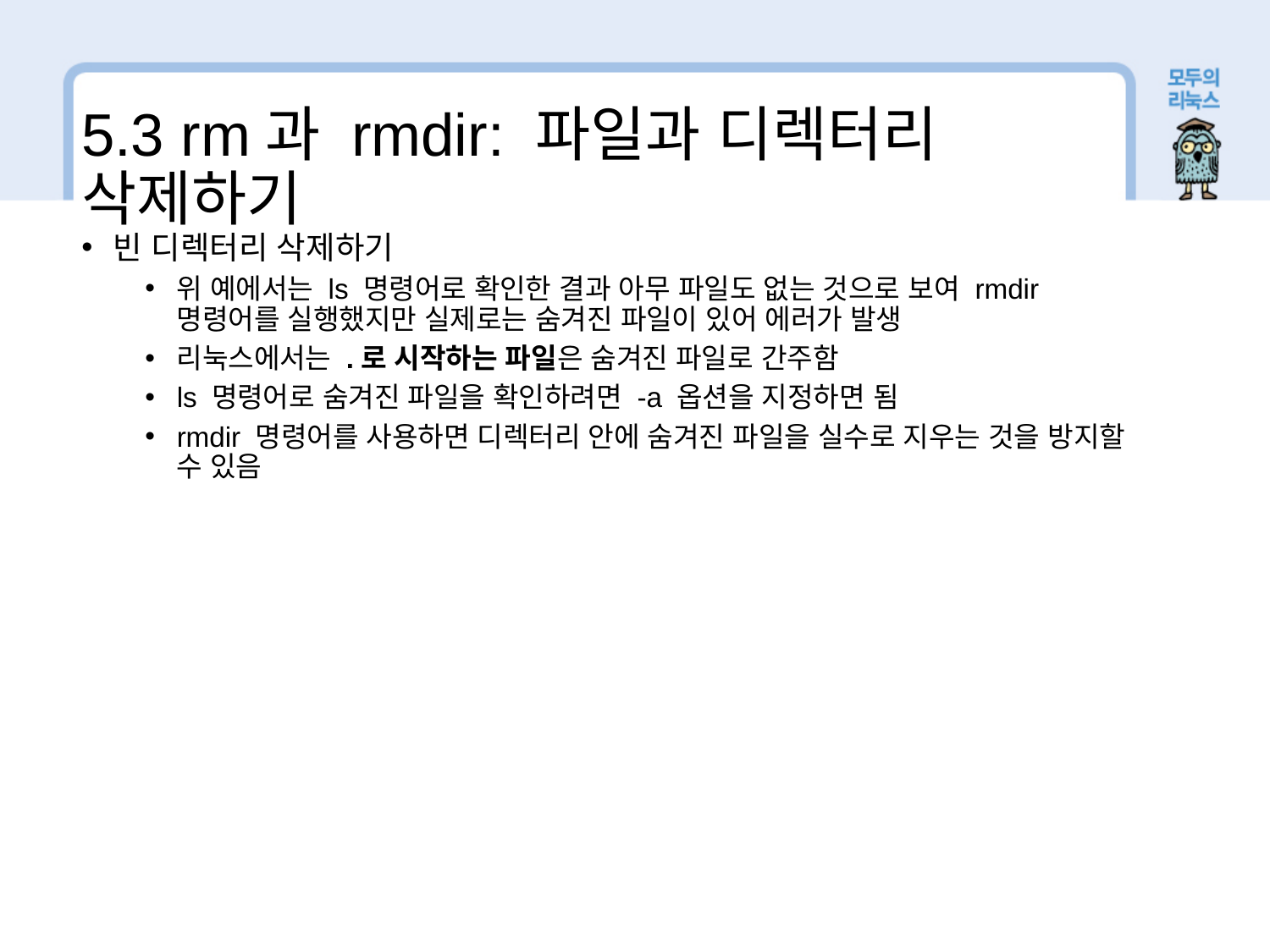

5.3 rm과 rmdir: 파일과 디렉터리 삭제하기
빈 디렉터리 삭제하기
위 예에서는 ls 명령어로 확인한 결과 아무 파일도 없는 것으로 보여 rmdir 명령어를 실행했지만 실제로는 숨겨진 파일이 있어 에러가 발생
리눅스에서는 .로 시작하는 파일은 숨겨진 파일로 간주함
ls 명령어로 숨겨진 파일을 확인하려면 -a 옵션을 지정하면 됨
rmdir 명령어를 사용하면 디렉터리 안에 숨겨진 파일을 실수로 지우는 것을 방지할 수 있음